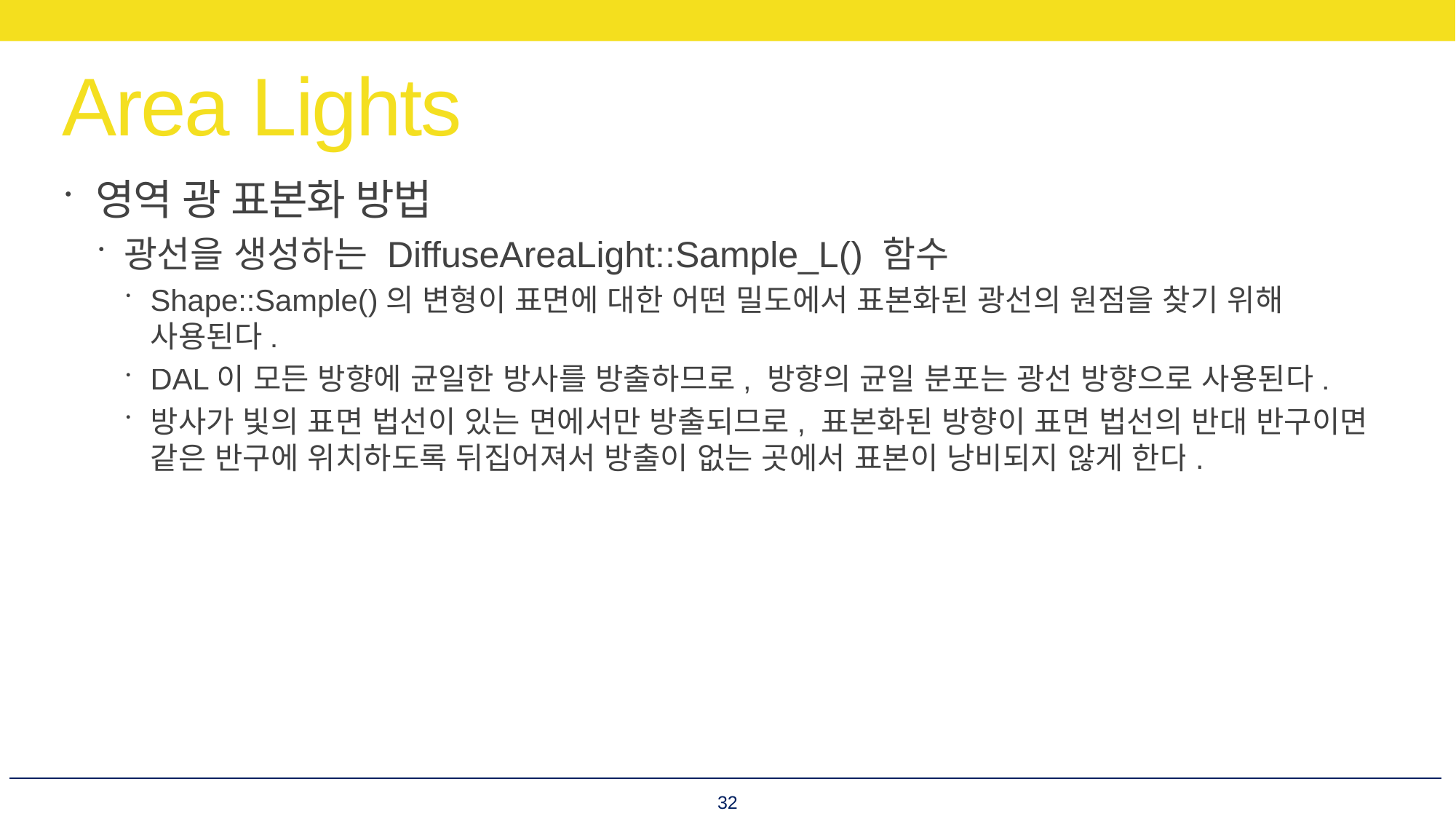

# Area Lights
영역 광 표본화 방법
광선을 생성하는 DiffuseAreaLight::Sample_L() 함수
Shape::Sample()의 변형이 표면에 대한 어떤 밀도에서 표본화된 광선의 원점을 찾기 위해 사용된다.
DAL이 모든 방향에 균일한 방사를 방출하므로, 방향의 균일 분포는 광선 방향으로 사용된다.
방사가 빛의 표면 법선이 있는 면에서만 방출되므로, 표본화된 방향이 표면 법선의 반대 반구이면
같은 반구에 위치하도록 뒤집어져서 방출이 없는 곳에서 표본이 낭비되지 않게 한다.
32